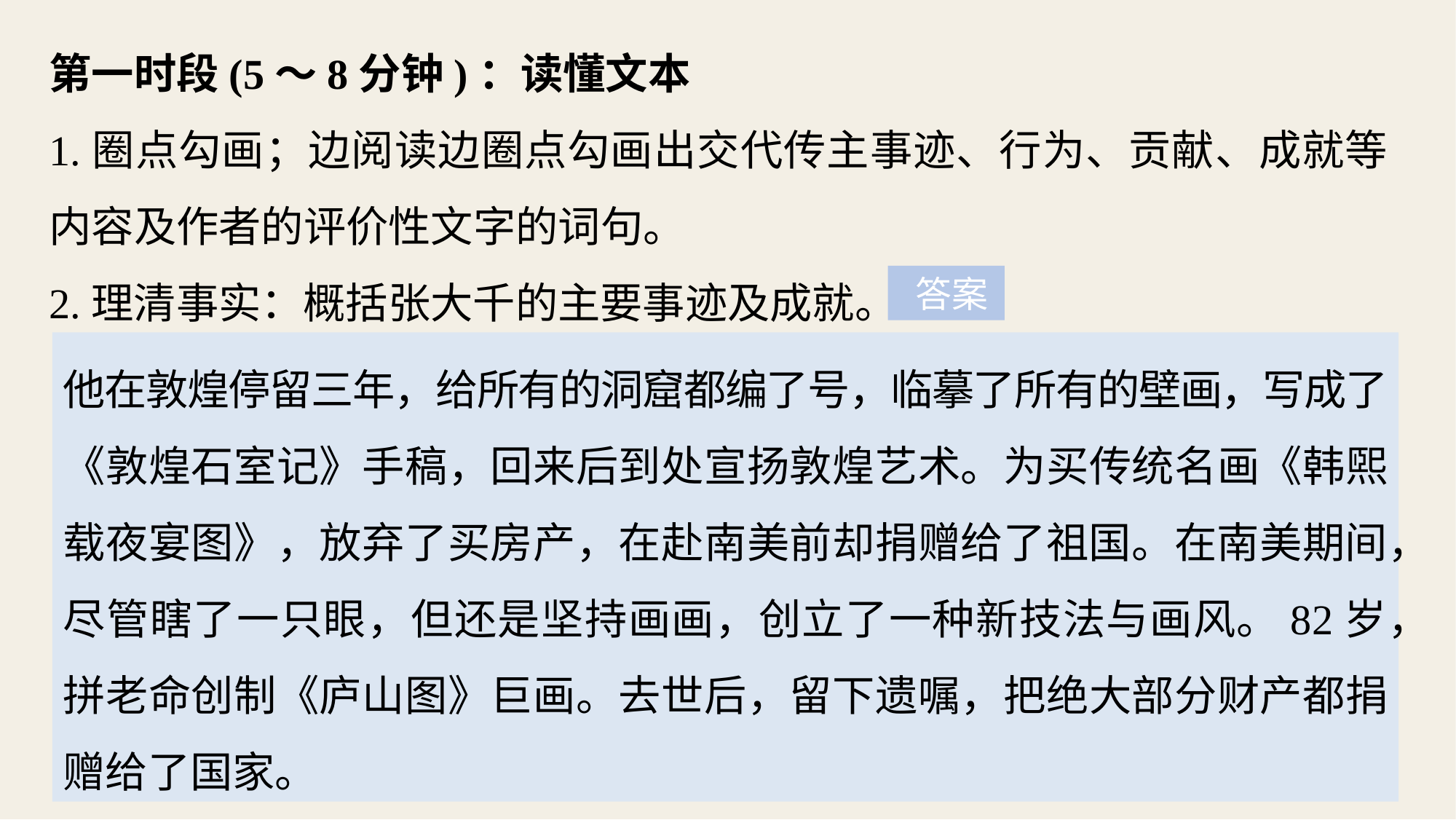

第一时段(5～8分钟)：读懂文本
1.圈点勾画；边阅读边圈点勾画出交代传主事迹、行为、贡献、成就等内容及作者的评价性文字的词句。
2.理清事实：概括张大千的主要事迹及成就。
 答案
他在敦煌停留三年，给所有的洞窟都编了号，临摹了所有的壁画，写成了《敦煌石室记》手稿，回来后到处宣扬敦煌艺术。为买传统名画《韩煕载夜宴图》，放弃了买房产，在赴南美前却捐赠给了祖国。在南美期间，尽管瞎了一只眼，但还是坚持画画，创立了一种新技法与画风。82岁，拼老命创制《庐山图》巨画。去世后，留下遗嘱，把绝大部分财产都捐赠给了国家。